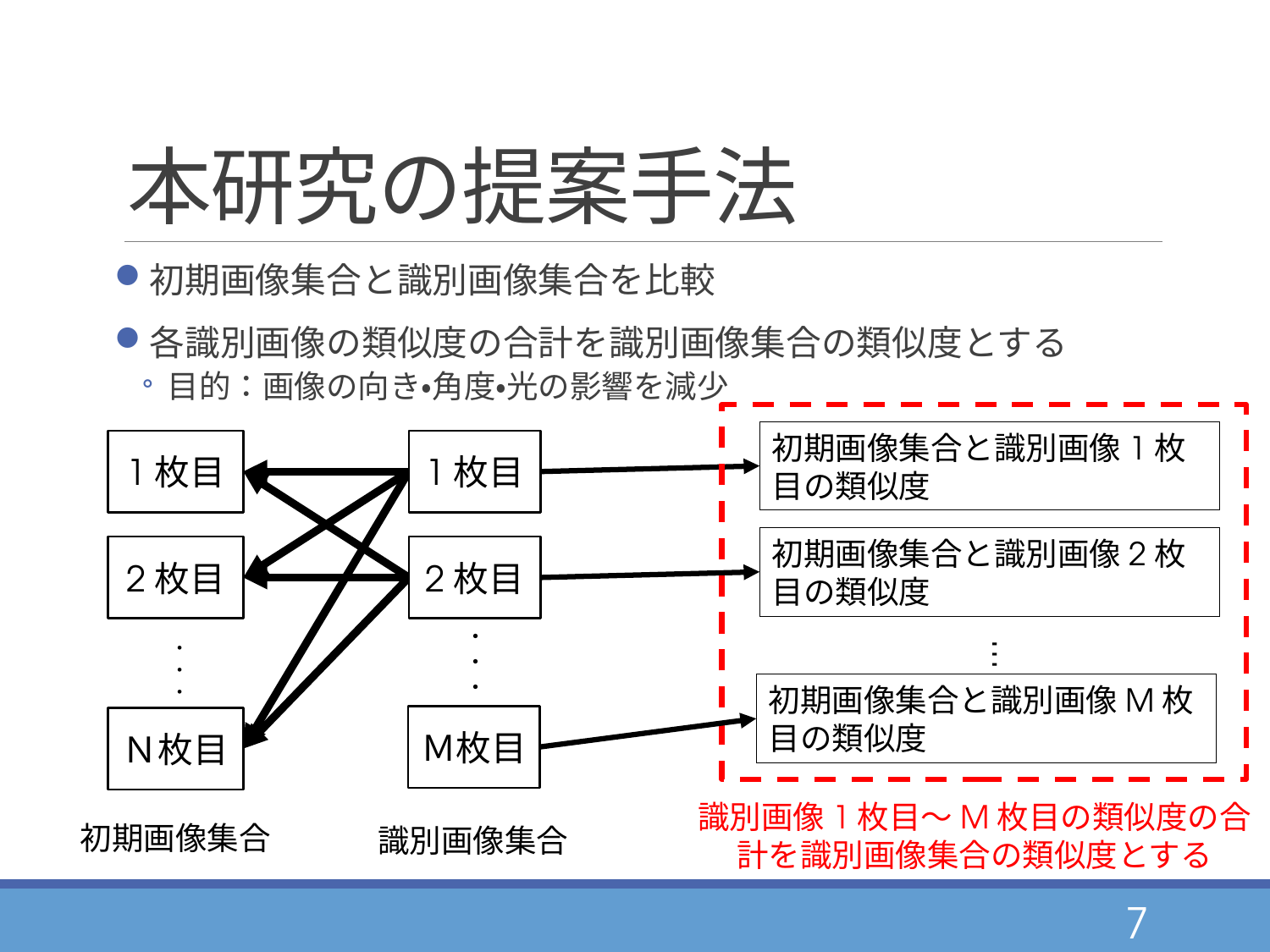

# 本研究の提案手法
初期画像集合と識別画像集合を比較
各識別画像の類似度の合計を識別画像集合の類似度とする
目的：画像の向き・角度・光の影響を減少

初期画像集合と識別画像1枚目の類似度
1枚目
1枚目
初期画像集合と識別画像2枚目の類似度
2枚目
2枚目
…
・・・
・・・
初期画像集合と識別画像M枚目の類似度
Ｍ枚目
Ｎ枚目
識別画像1枚目～M枚目の類似度の合計を識別画像集合の類似度とする
初期画像集合
識別画像集合
7